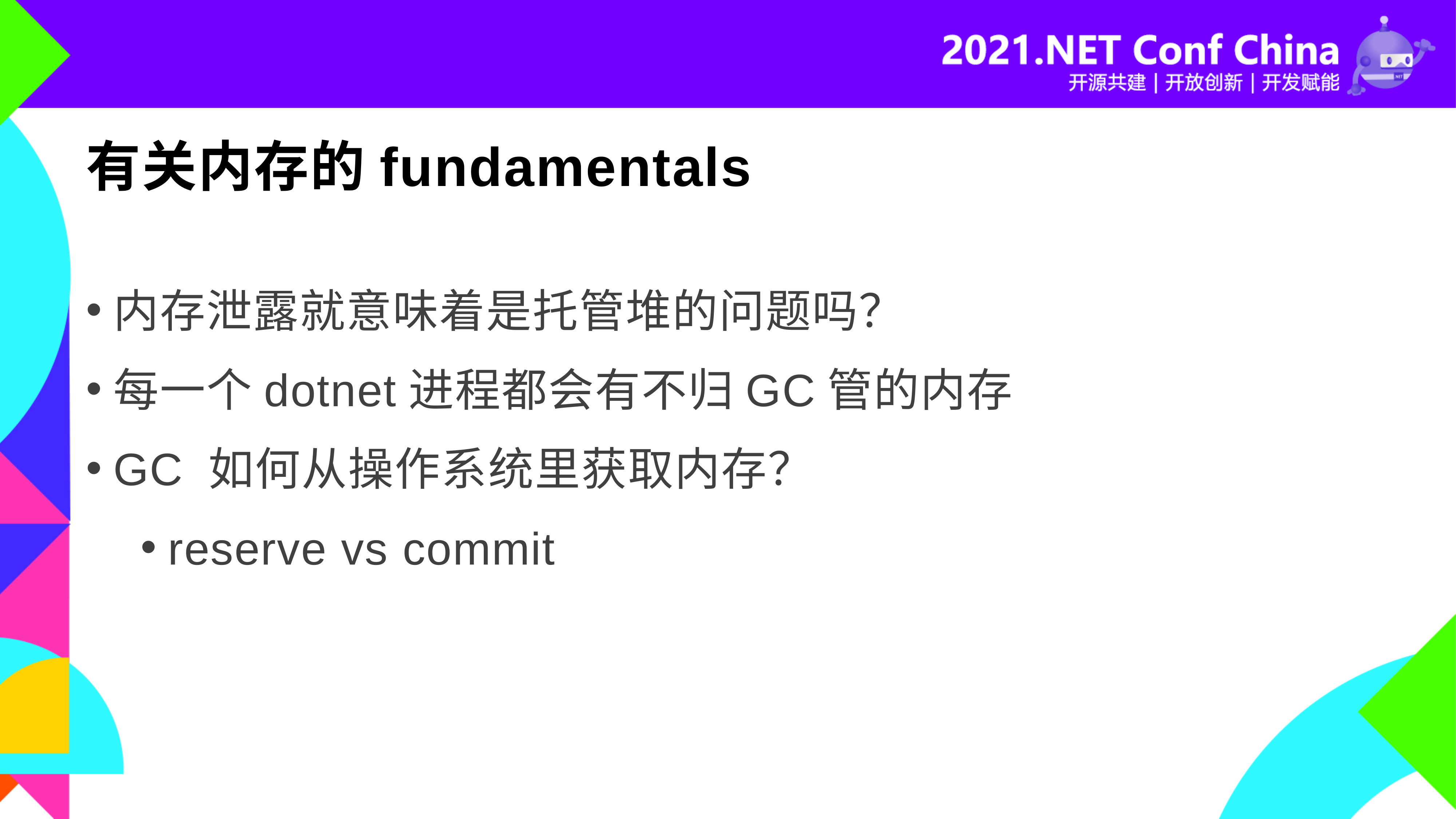

# 有关内存的fundamentals
内存泄露就意味着是托管堆的问题吗？
每一个dotnet进程都会有不归GC管的内存
GC 如何从操作系统里获取内存？
reserve vs commit